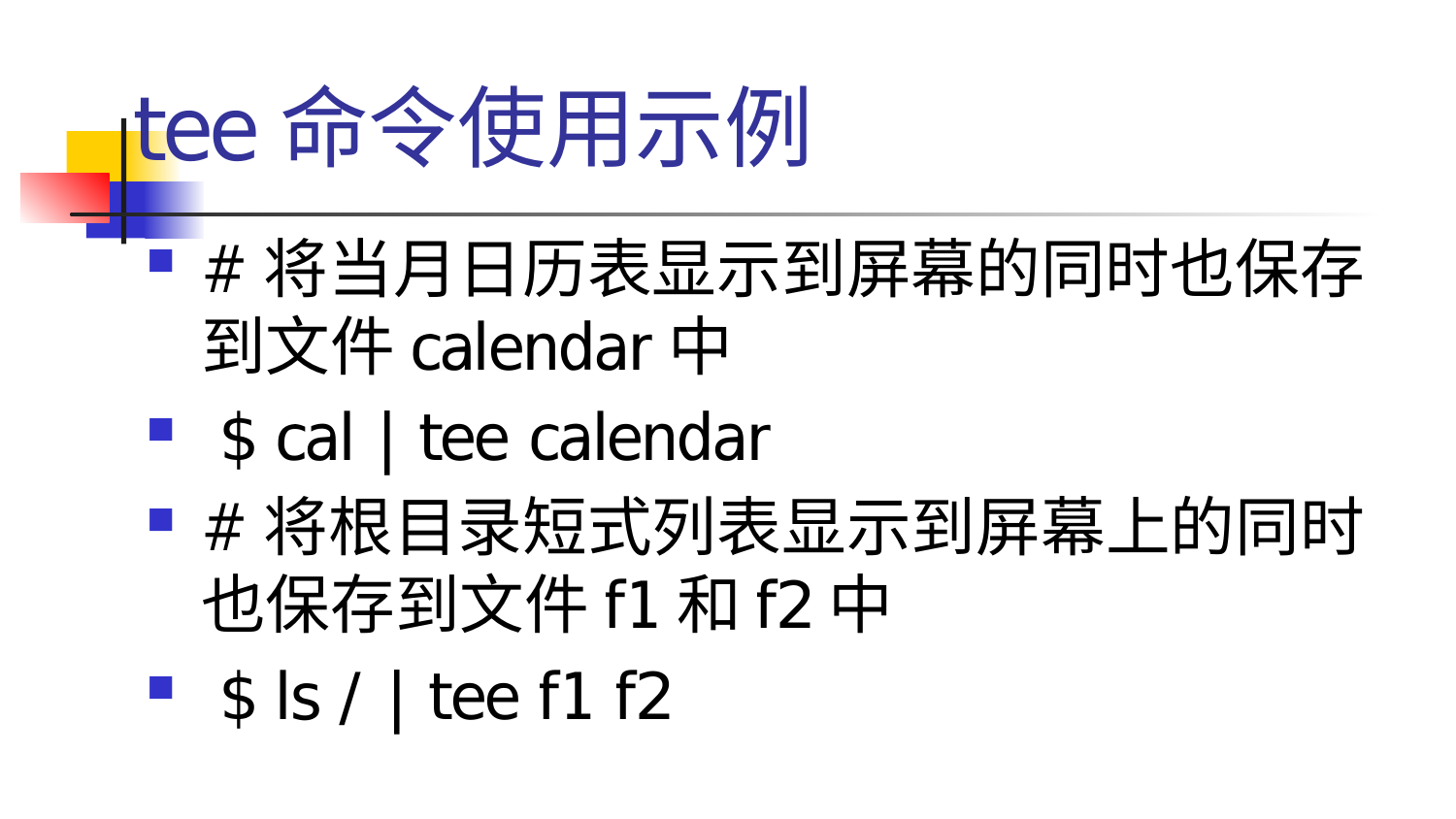

# tee命令使用示例
#将当月日历表显示到屏幕的同时也保存到文件calendar中
 $ cal | tee calendar
#将根目录短式列表显示到屏幕上的同时也保存到文件f1和f2中
 $ ls / | tee f1 f2